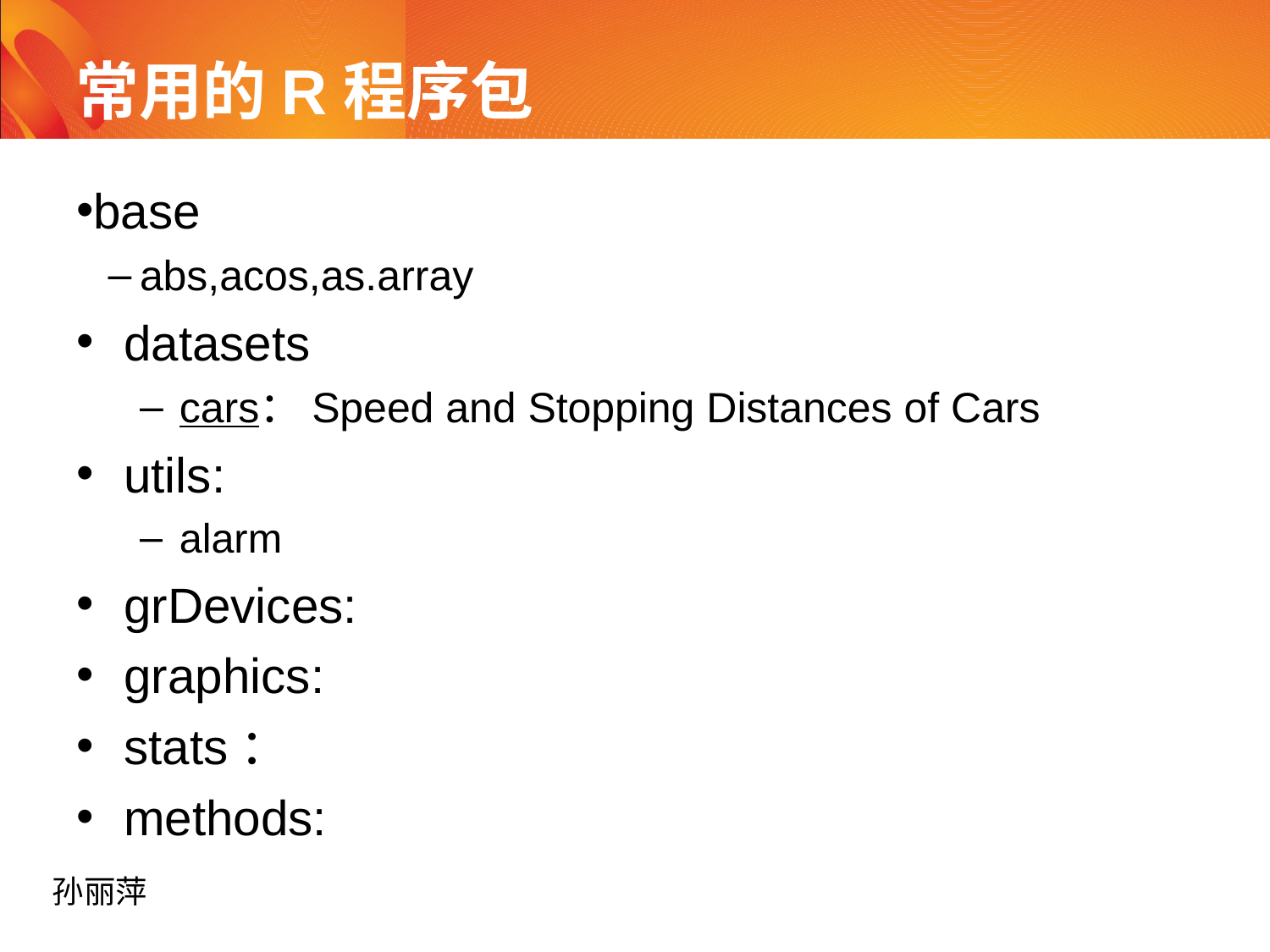

# 常用的R程序包
base
abs,acos,as.array
datasets
cars：Speed and Stopping Distances of Cars
utils:
alarm
grDevices:
graphics:
stats：
methods:
20